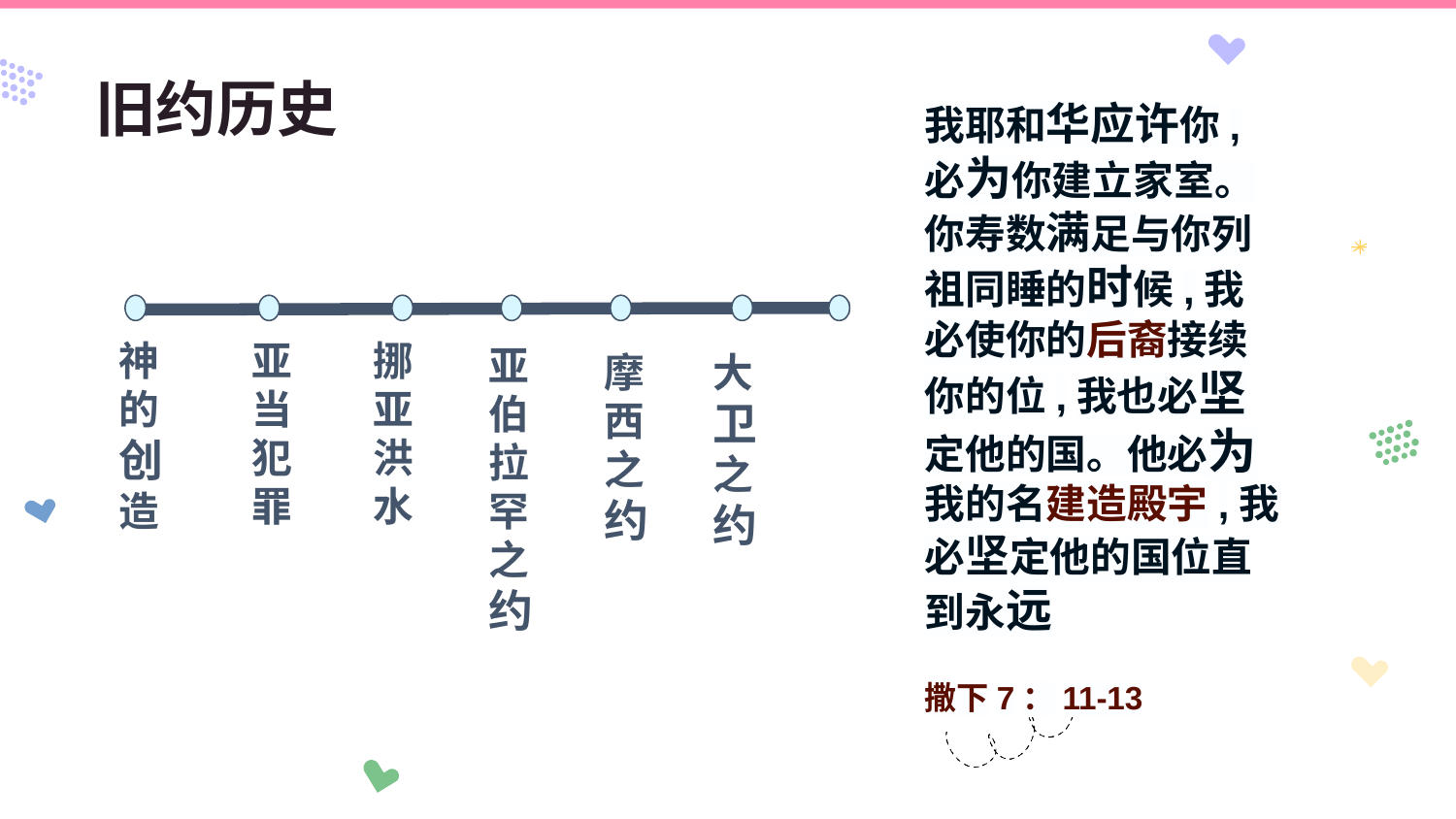

# 旧约历史
我耶和华应许你,必为你建立家室。你寿数满足与你列祖同睡的时候,我必使你的后裔接续你的位,我也必坚定他的国。他必为我的名建造殿宇,我必坚定他的国位直到永远

撒下7：11-13

神的创造
亚当犯罪
挪亚洪水
亚伯拉罕之约
摩西之约
大卫之约